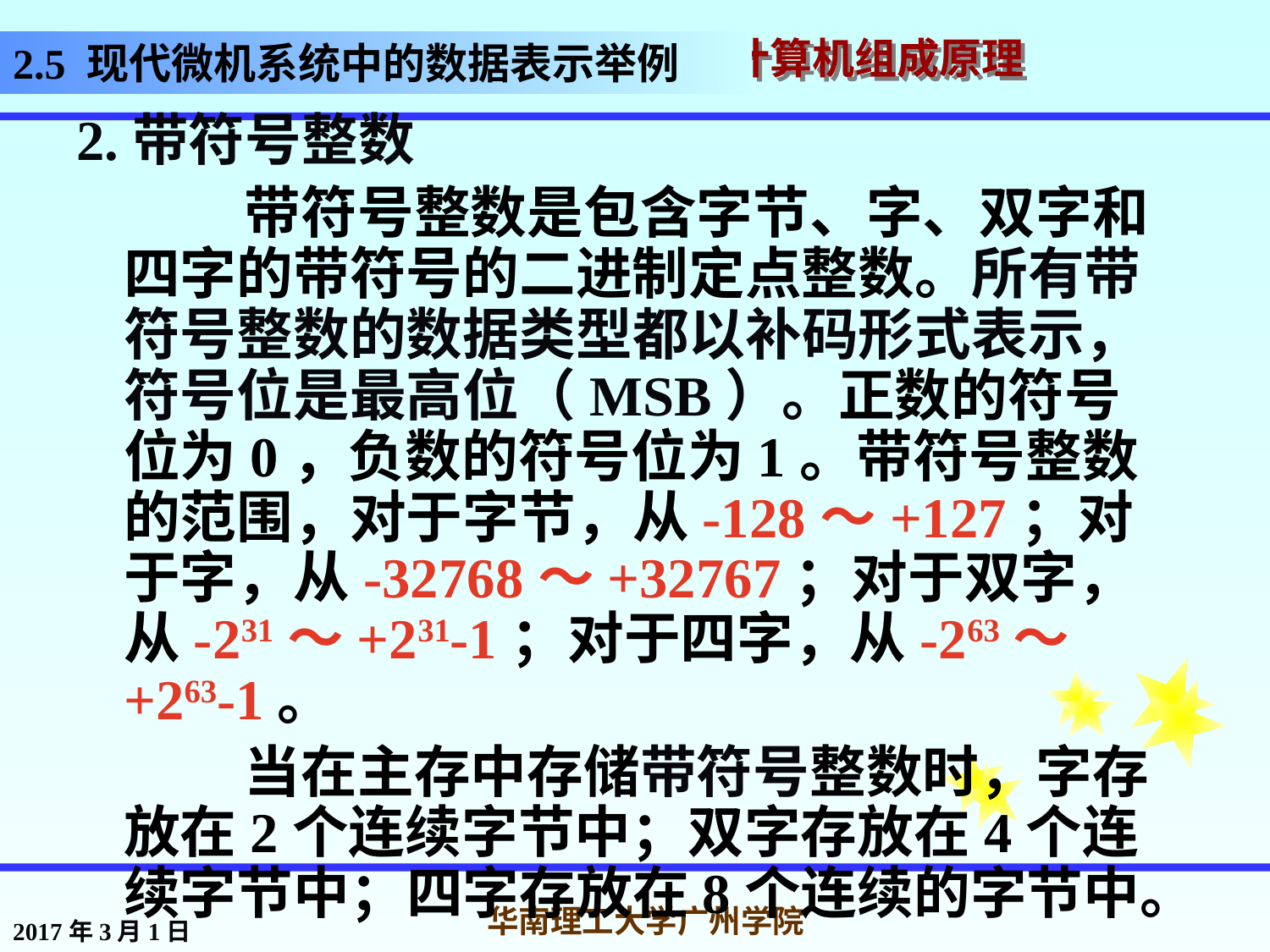

# 2.5 现代微机系统中的数据表示举例
2.带符号整数
            带符号整数是包含字节、字、双字和四字的带符号的二进制定点整数。所有带符号整数的数据类型都以补码形式表示，符号位是最高位（MSB）。正数的符号位为0，负数的符号位为1。带符号整数的范围，对于字节，从-128～+127；对于字，从-32768～+32767；对于双字，从-231～+231-1；对于四字，从-263～+263-1。
            当在主存中存储带符号整数时，字存放在2个连续字节中；双字存放在4个连续字节中；四字存放在8个连续的字节中。
2017年3月1日
华南理工大学广州学院